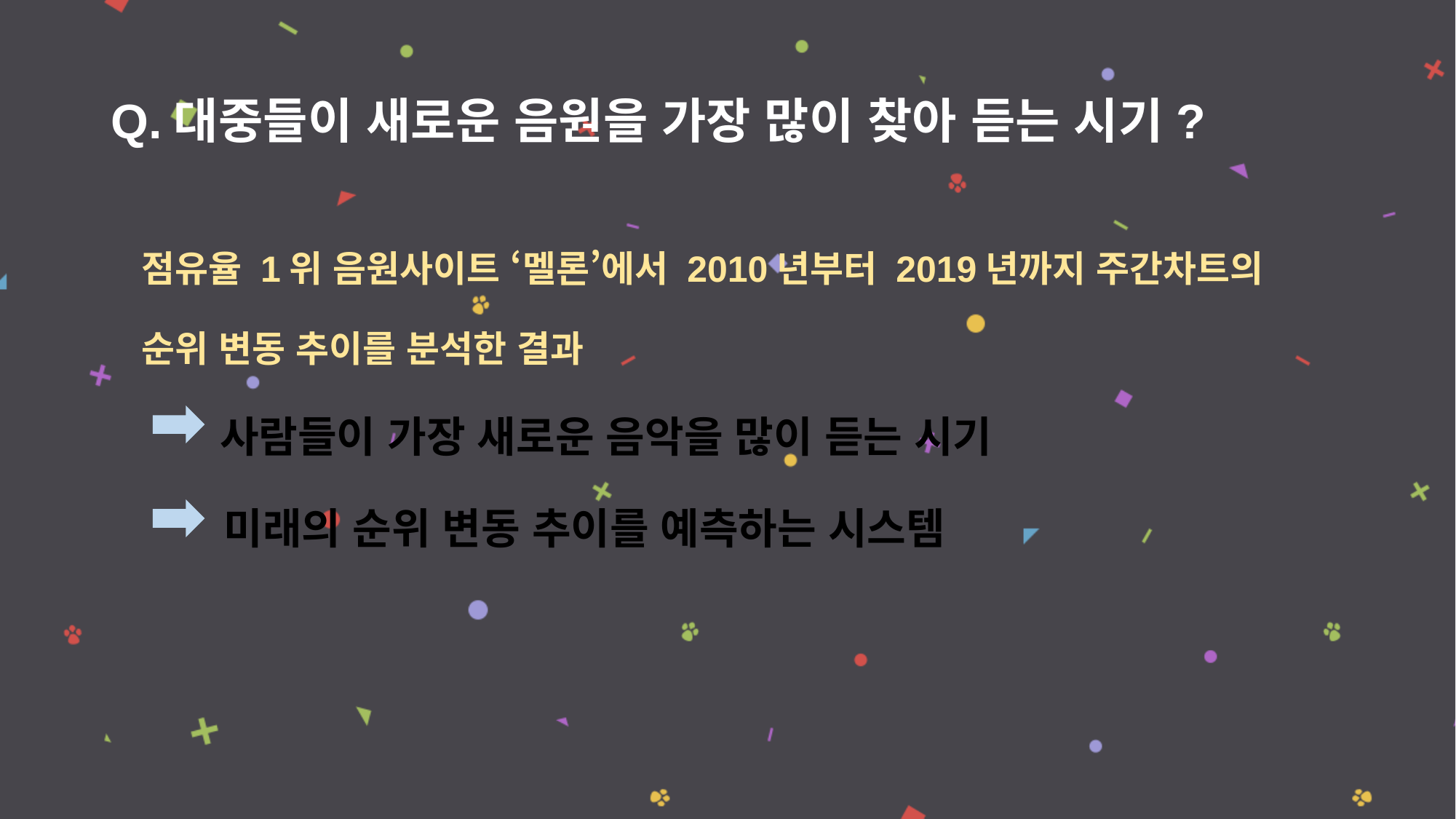

# Q.대중들이 새로운 음원을 가장 많이 찾아 듣는 시기?
점유율 1위 음원사이트 ‘멜론’에서 2010년부터 2019년까지 주간차트의
순위 변동 추이를 분석한 결과
 	사람들이 가장 새로운 음악을 많이 듣는 시기
 미래의 순위 변동 추이를 예측하는 시스템